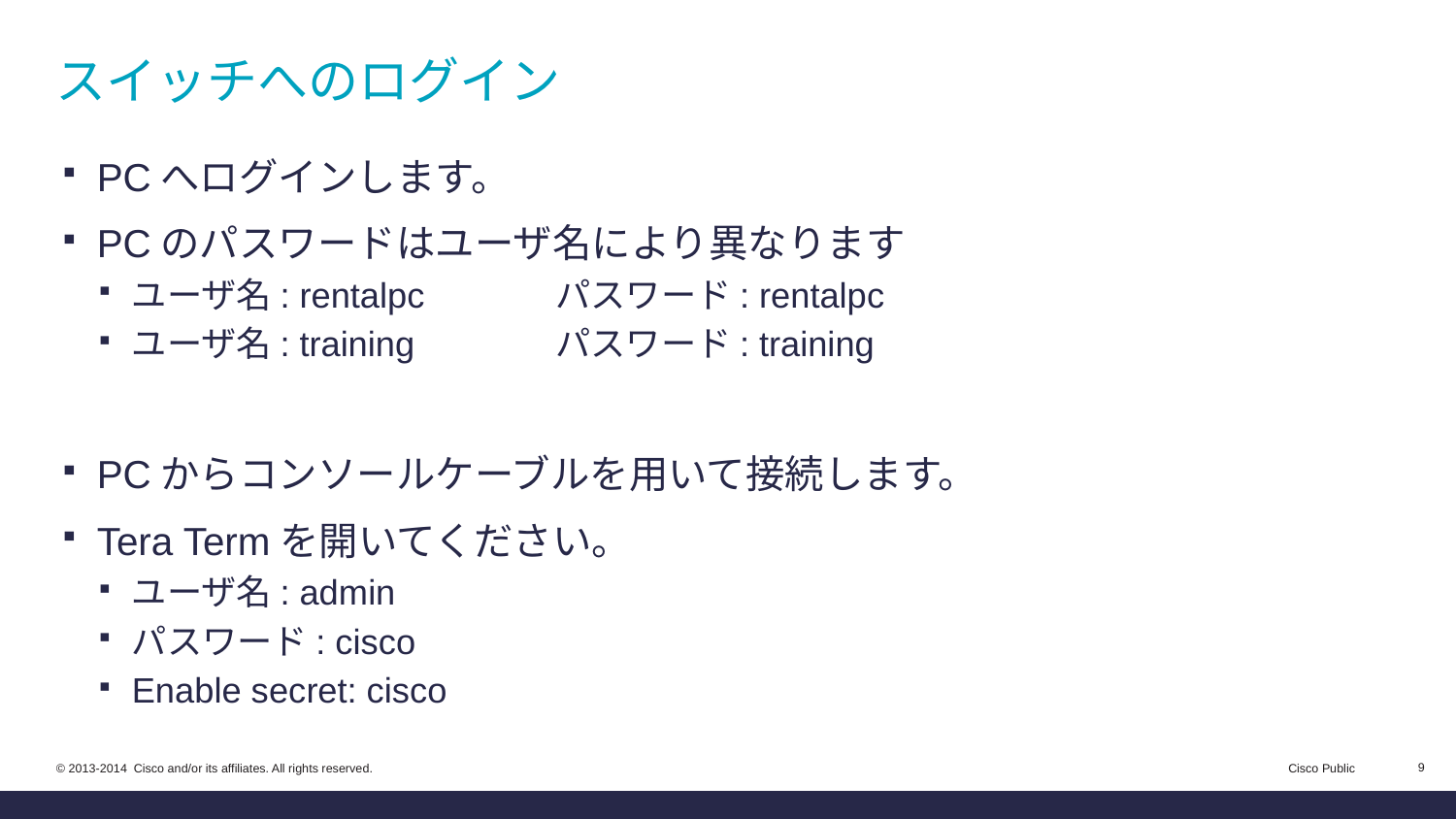

# スイッチへのログイン
PCへログインします。
PCのパスワードはユーザ名により異なります
ユーザ名: rentalpc	パスワード: rentalpc
ユーザ名: training	パスワード: training

PCからコンソールケーブルを用いて接続します。
Tera Termを開いてください。
ユーザ名: admin
パスワード: cisco
Enable secret: cisco